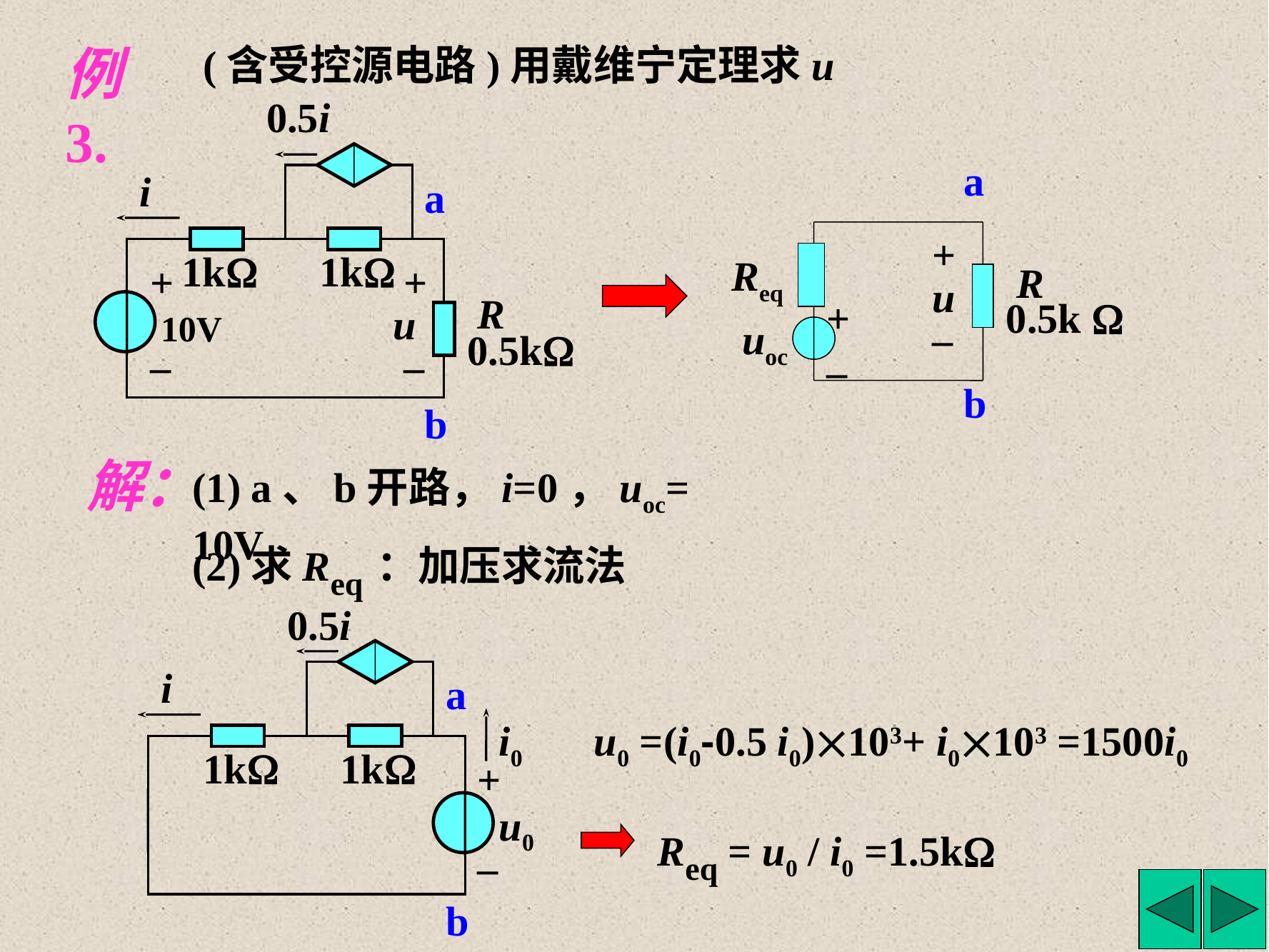

例3.
(含受控源电路)用戴维宁定理求u
0.5i

i

a

1kΩ
1kΩ
+
+
 R
0.5kΩ

u
10V

–
–
b
a

+
–
u
Req

 R
0.5k Ω
+
–

uoc

b

解：
(1) a、b开路，i=0，uoc= 10V
(2)求Req：加压求流法
0.5i

i

a
i0

1kΩ
1kΩ
+

u0
–
b
u0 =(i0-0.5 i0)×103+ i0×103 =1500i0
Req = u0 / i0 =1.5kΩ